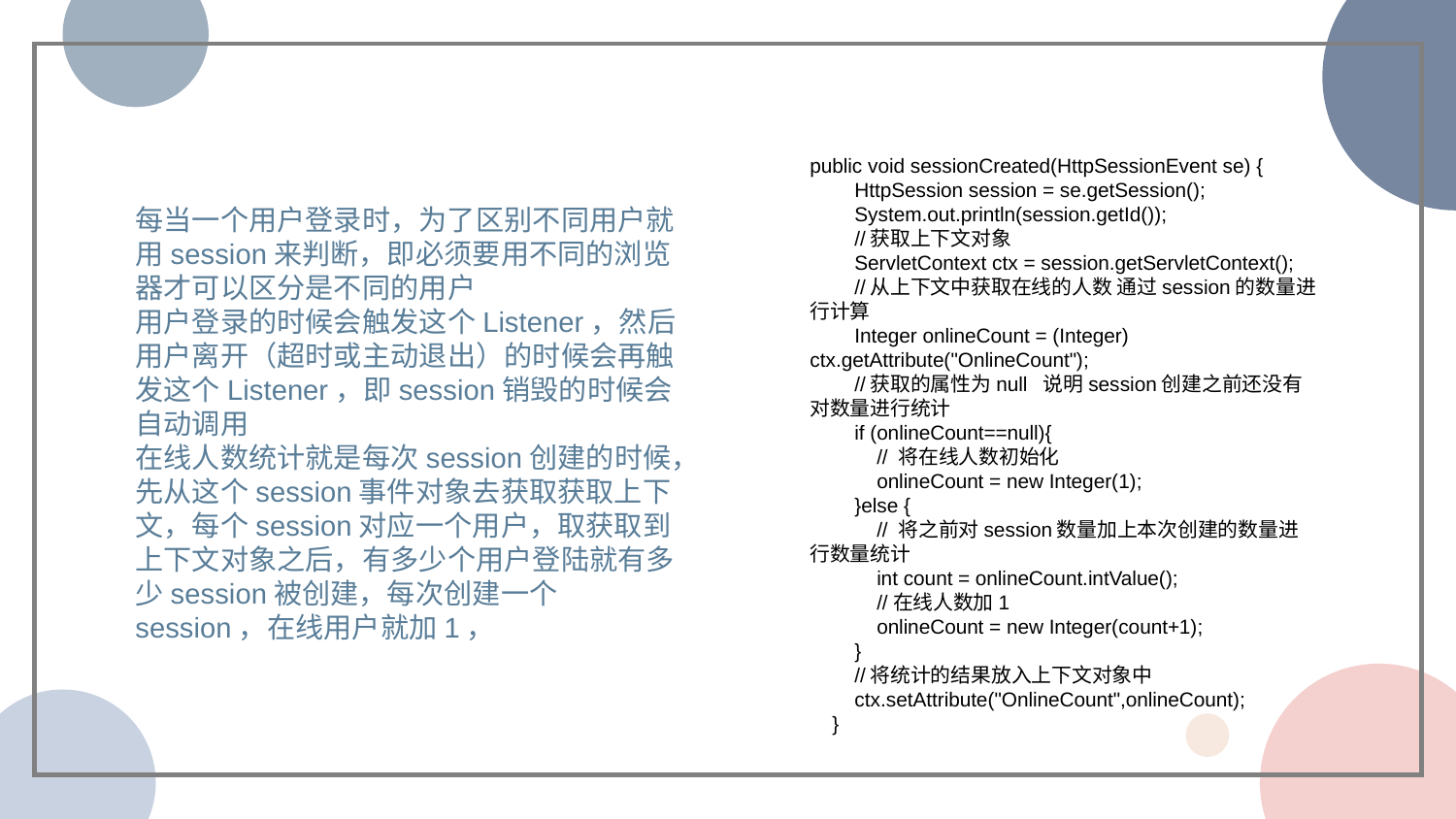

public void sessionCreated(HttpSessionEvent se) {
        HttpSession session = se.getSession();
        System.out.println(session.getId());
        //获取上下文对象
        ServletContext ctx = session.getServletContext();
        //从上下文中获取在线的人数 通过session的数量进行计算
        Integer onlineCount = (Integer) ctx.getAttribute("OnlineCount");
        //获取的属性为null  说明session创建之前还没有对数量进行统计
        if (onlineCount==null){
            // 将在线人数初始化
            onlineCount = new Integer(1);
        }else {
            // 将之前对session数量加上本次创建的数量进行数量统计
            int count = onlineCount.intValue();
            //在线人数加1
            onlineCount = new Integer(count+1);
        }
        //将统计的结果放入上下文对象中
        ctx.setAttribute("OnlineCount",onlineCount);
    }
每当一个用户登录时，为了区别不同用户就用session来判断，即必须要用不同的浏览器才可以区分是不同的用户
用户登录的时候会触发这个Listener，然后用户离开（超时或主动退出）的时候会再触发这个Listener，即session销毁的时候会自动调用
在线人数统计就是每次session创建的时候，先从这个session事件对象去获取获取上下文，每个session对应一个用户，取获取到上下文对象之后，有多少个用户登陆就有多少session被创建，每次创建一个session，在线用户就加1，